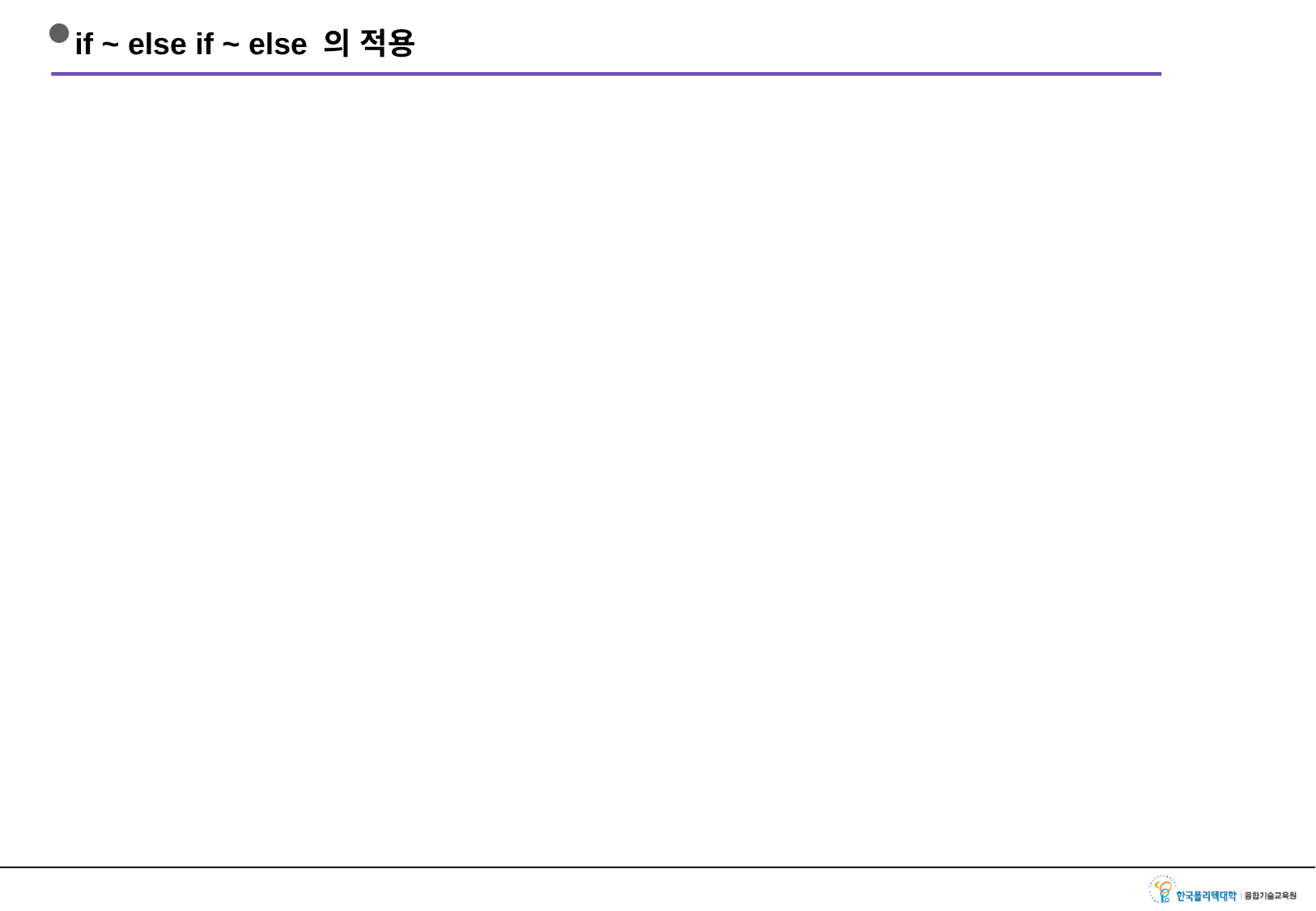

# if ~ else if ~ else 의 적용
작은 범위에서 큰 범위로 적용
판단이 모호한 상황에서 else로 적용
철저한 들여쓰기 적용